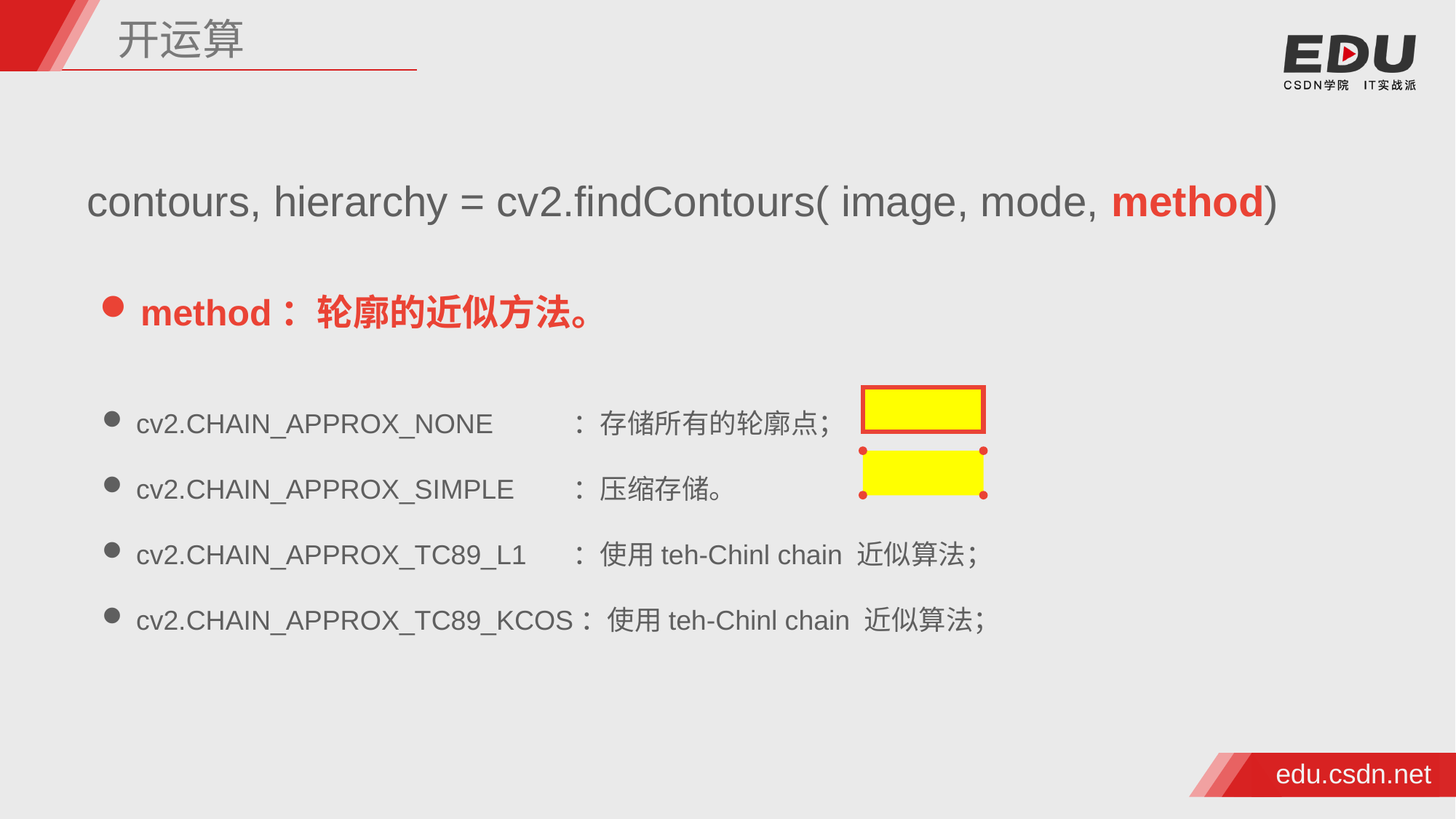

开运算

contours, hierarchy = cv2.findContours( image, mode, method)
method：轮廓的近似方法。
cv2.CHAIN_APPROX_NONE	：存储所有的轮廓点；
cv2.CHAIN_APPROX_SIMPLE	：压缩存储。
cv2.CHAIN_APPROX_TC89_L1	：使用teh-Chinl chain 近似算法；
cv2.CHAIN_APPROX_TC89_KCOS：使用teh-Chinl chain 近似算法；